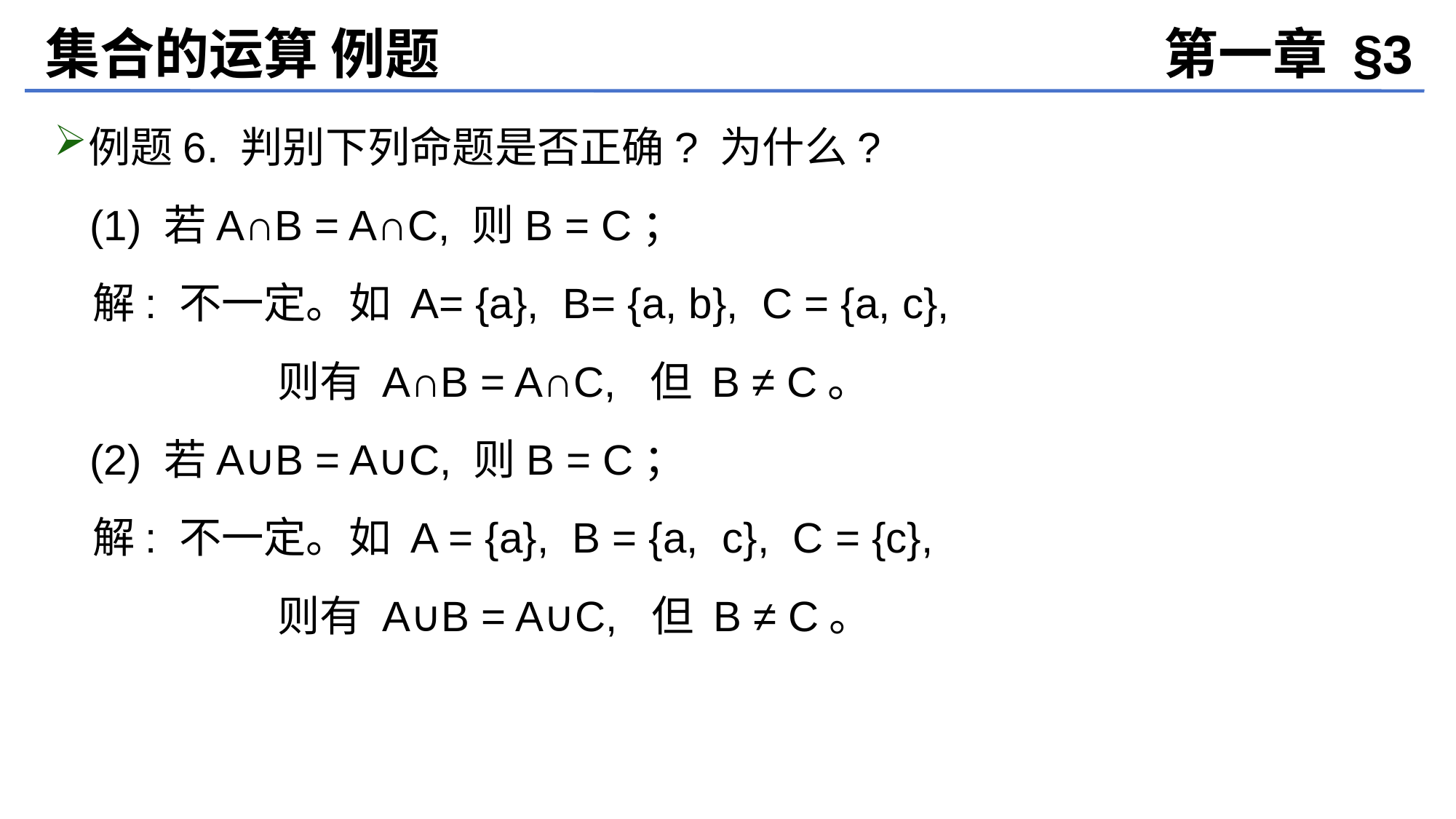

集合的运算 例题
第一章 §3
例题6. 判别下列命题是否正确? 为什么?
   (1) 若A∩B = A∩C, 则B = C；
   解: 不一定。如 A= {a},  B= {a, b},  C = {a, c},
	                   则有 A∩B = A∩C,  但 B ≠ C。
   (2) 若A∪B = A∪C, 则B = C；
   解: 不一定。如 A = {a},  B = {a,  c},  C = {c},
	                   则有 A∪B = A∪C,  但 B ≠ C。